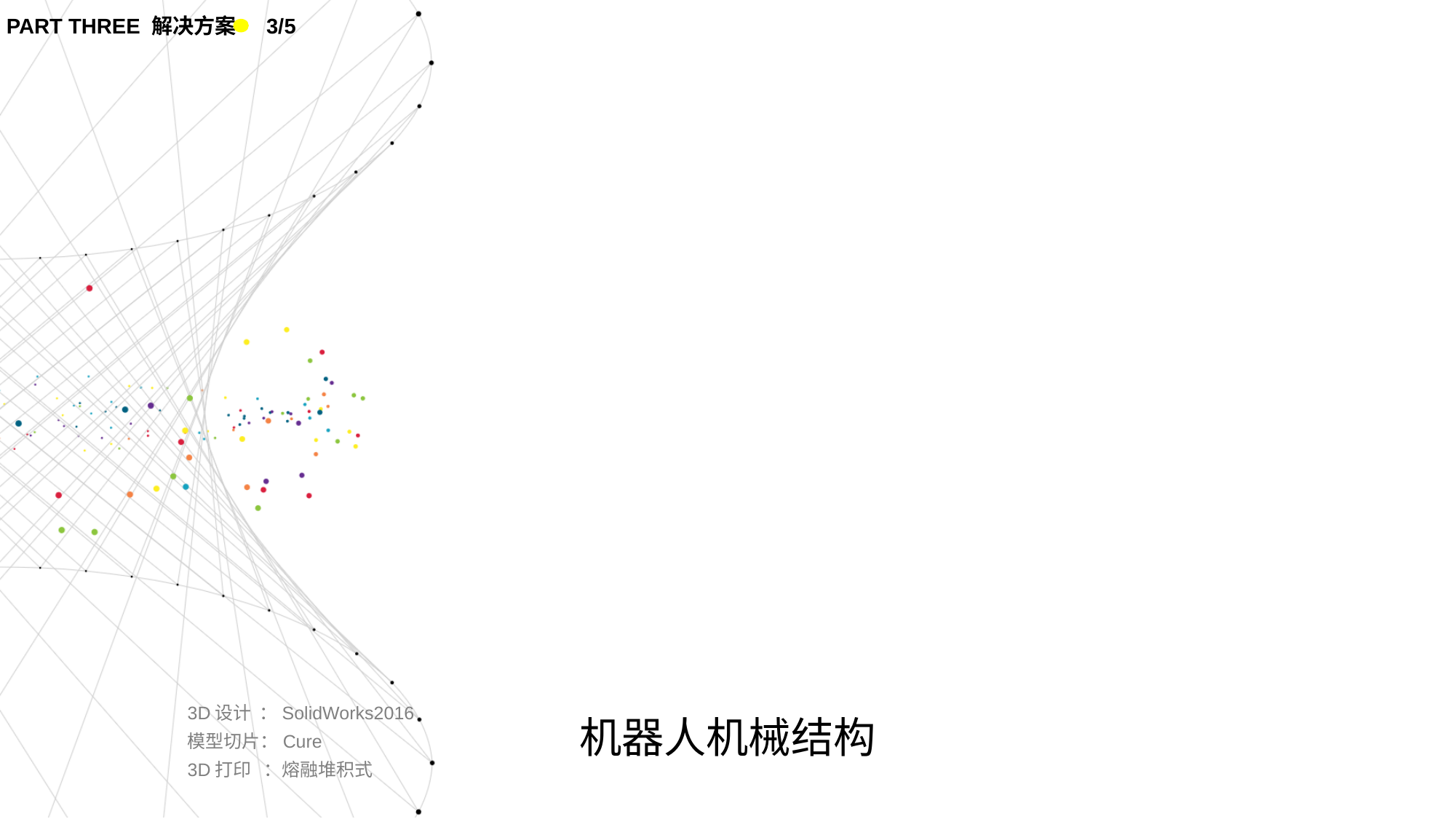

PART THREE 解决方案     3/5

3D设计  ：SolidWorks2016
模型切片：Cure
3D打印   ：熔融堆积式
机器人机械结构